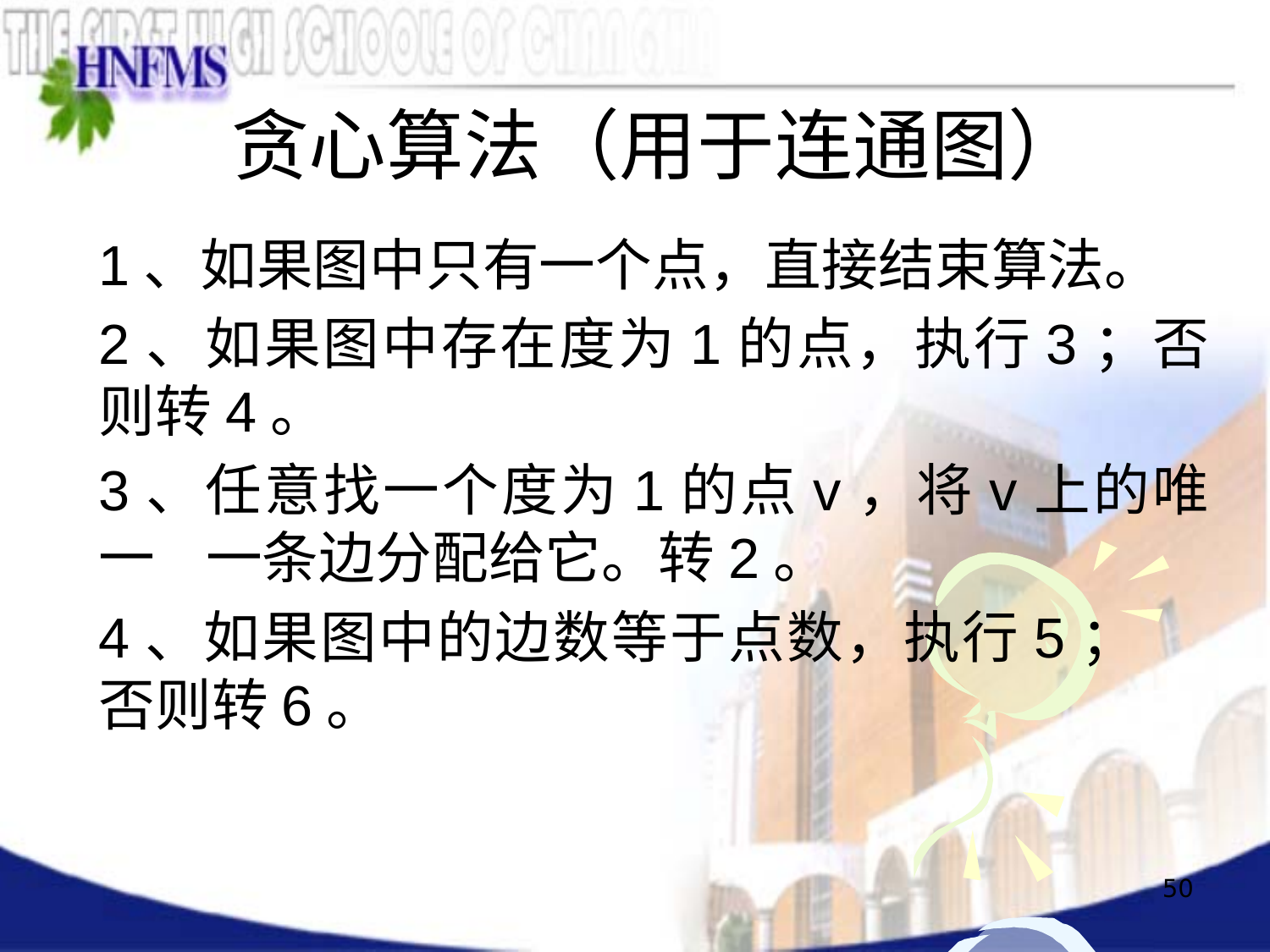

# 贪心算法（用于连通图）
1、如果图中只有一个点，直接结束算法。
2、如果图中存在度为1的点，执行3；否则转4。
3、任意找一个度为1的点v，将v上的唯一    一条边分配给它。转2。
4、如果图中的边数等于点数，执行5；      否则转6。

50